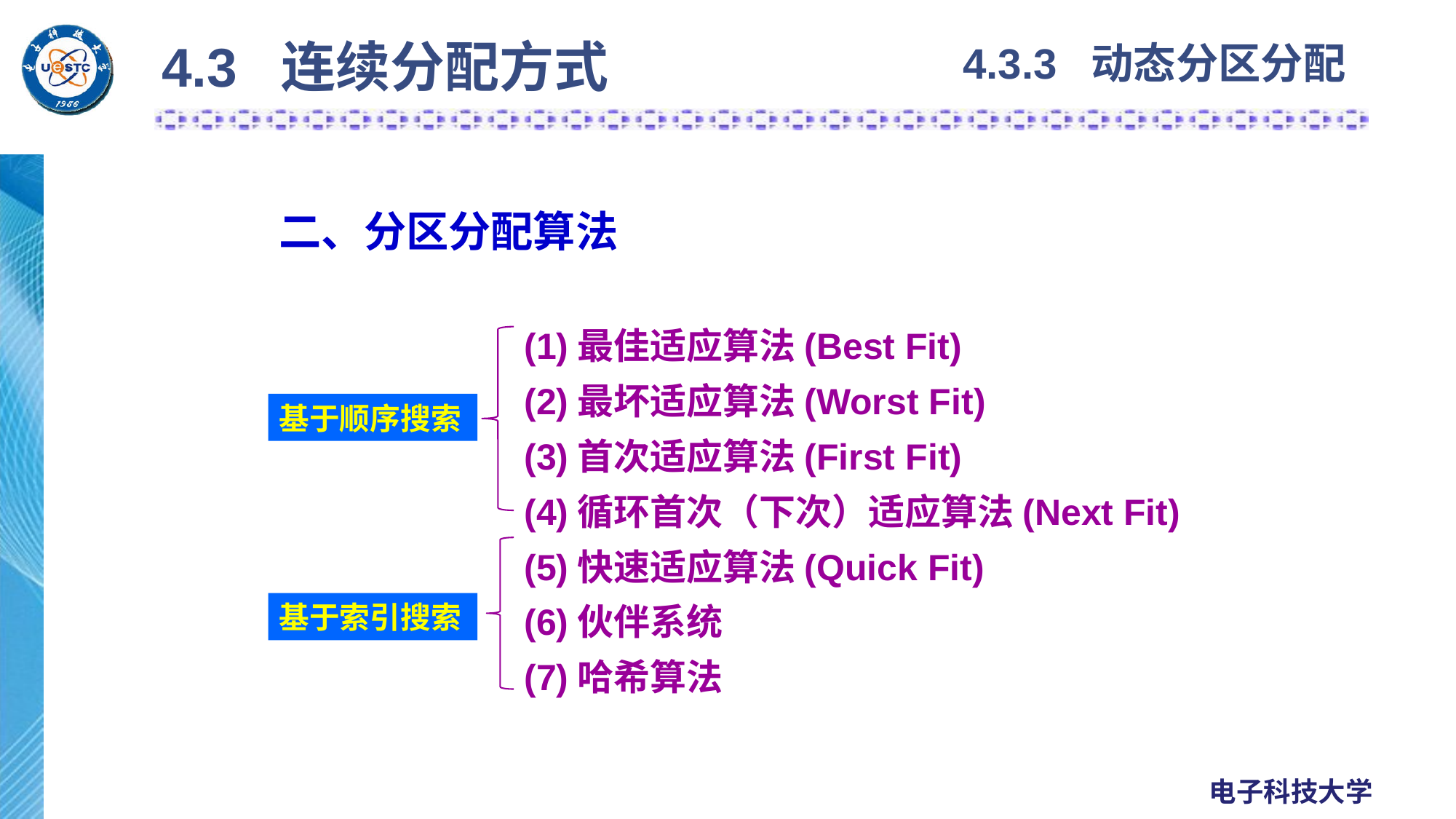

4.3  连续分配方式
# 4.3.3  动态分区分配
二、分区分配算法

        (1)最佳适应算法(Best Fit)
        (2)最坏适应算法(Worst Fit)
        (3)首次适应算法(First Fit)
        (4)循环首次（下次）适应算法(Next Fit)
        (5)快速适应算法(Quick Fit)
        (6)伙伴系统
        (7)哈希算法

基于顺序搜索

基于索引搜索